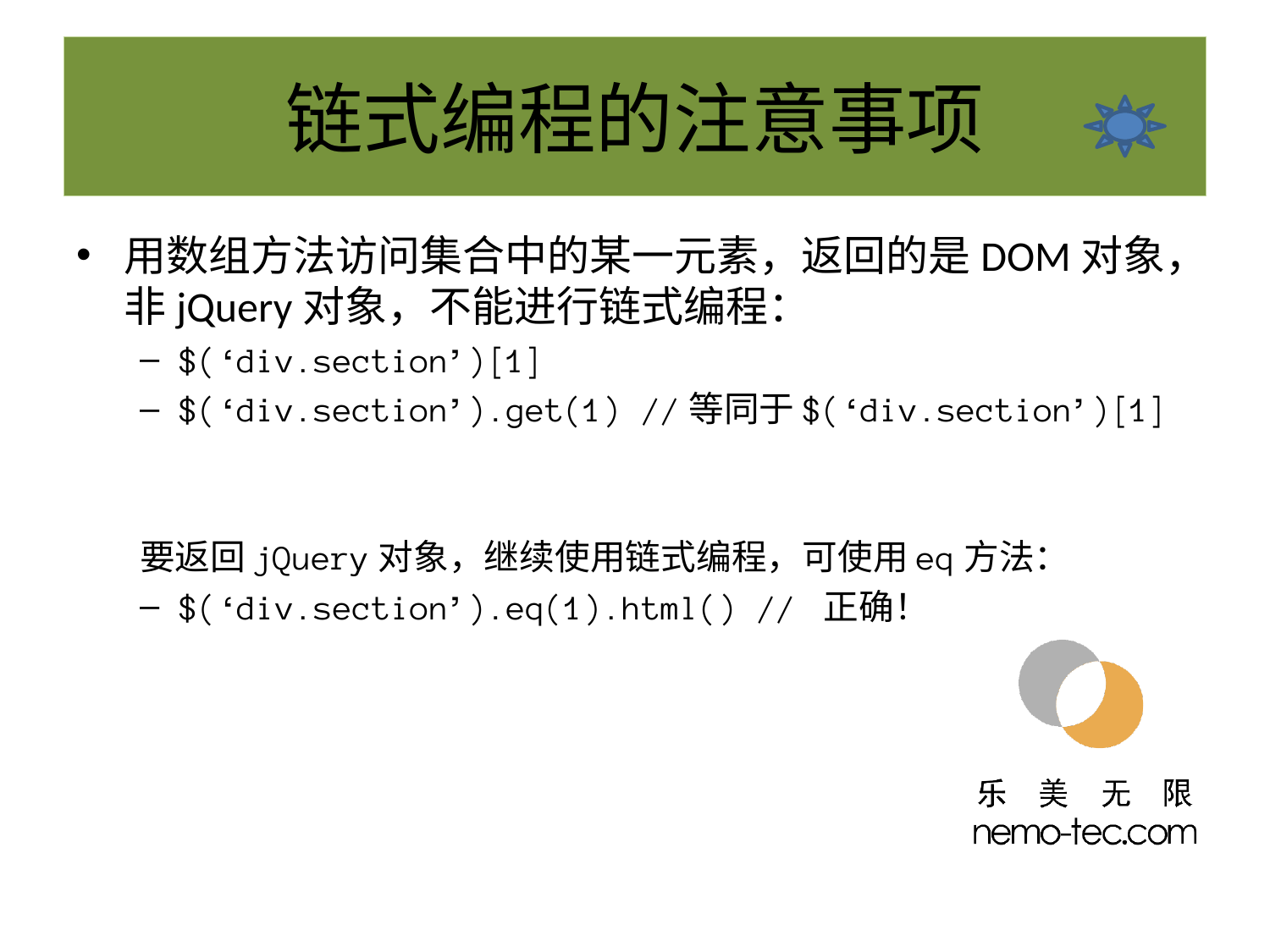

# 链式编程的注意事项

用数组方法访问集合中的某一元素，返回的是DOM对象，非jQuery对象，不能进行链式编程：
$(‘div.section’)[1]
$(‘div.section’).get(1) //等同于$(‘div.section’)[1]

要返回jQuery对象，继续使用链式编程，可使用eq方法：
$(‘div.section’).eq(1).html() // 正确！